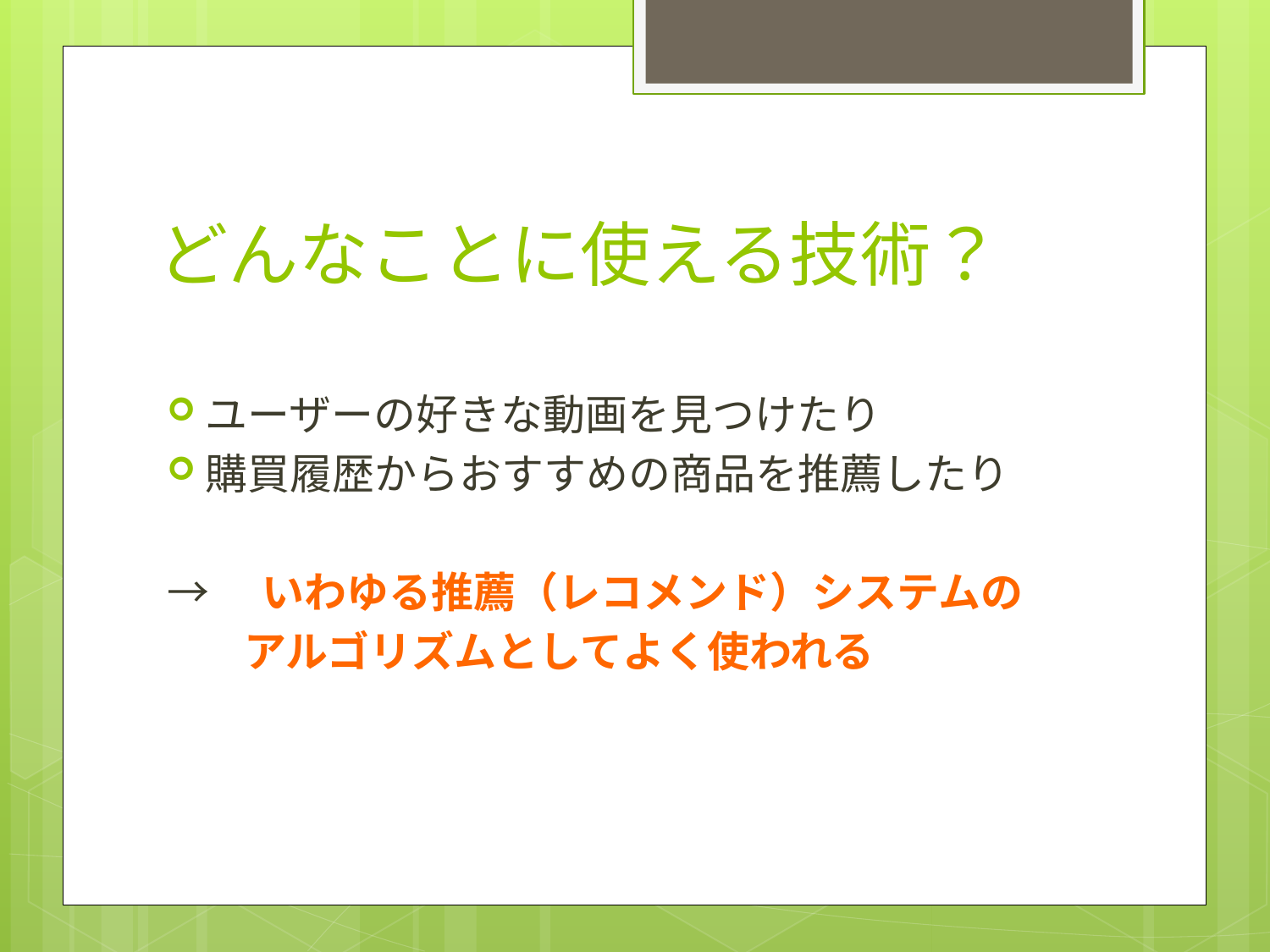

# どんなことに使える技術？

ユーザーの好きな動画を見つけたり
購買履歴からおすすめの商品を推薦したり

→　いわゆる推薦（レコメンド）システムの
       アルゴリズムとしてよく使われる